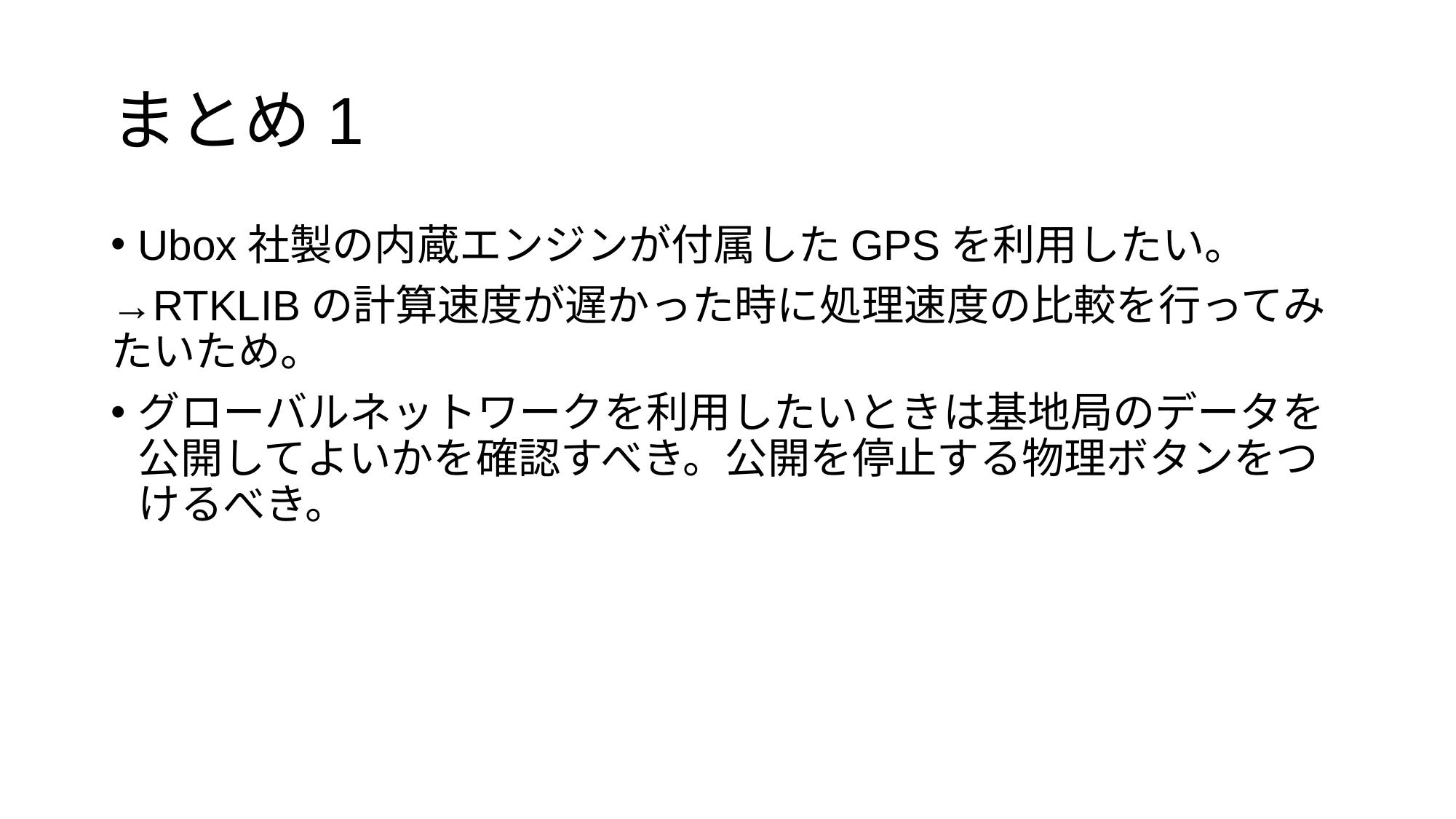

# まとめ1
Ubox社製の内蔵エンジンが付属したGPSを利用したい。
→RTKLIBの計算速度が遅かった時に処理速度の比較を行ってみたいため。
グローバルネットワークを利用したいときは基地局のデータを公開してよいかを確認すべき。公開を停止する物理ボタンをつけるべき。